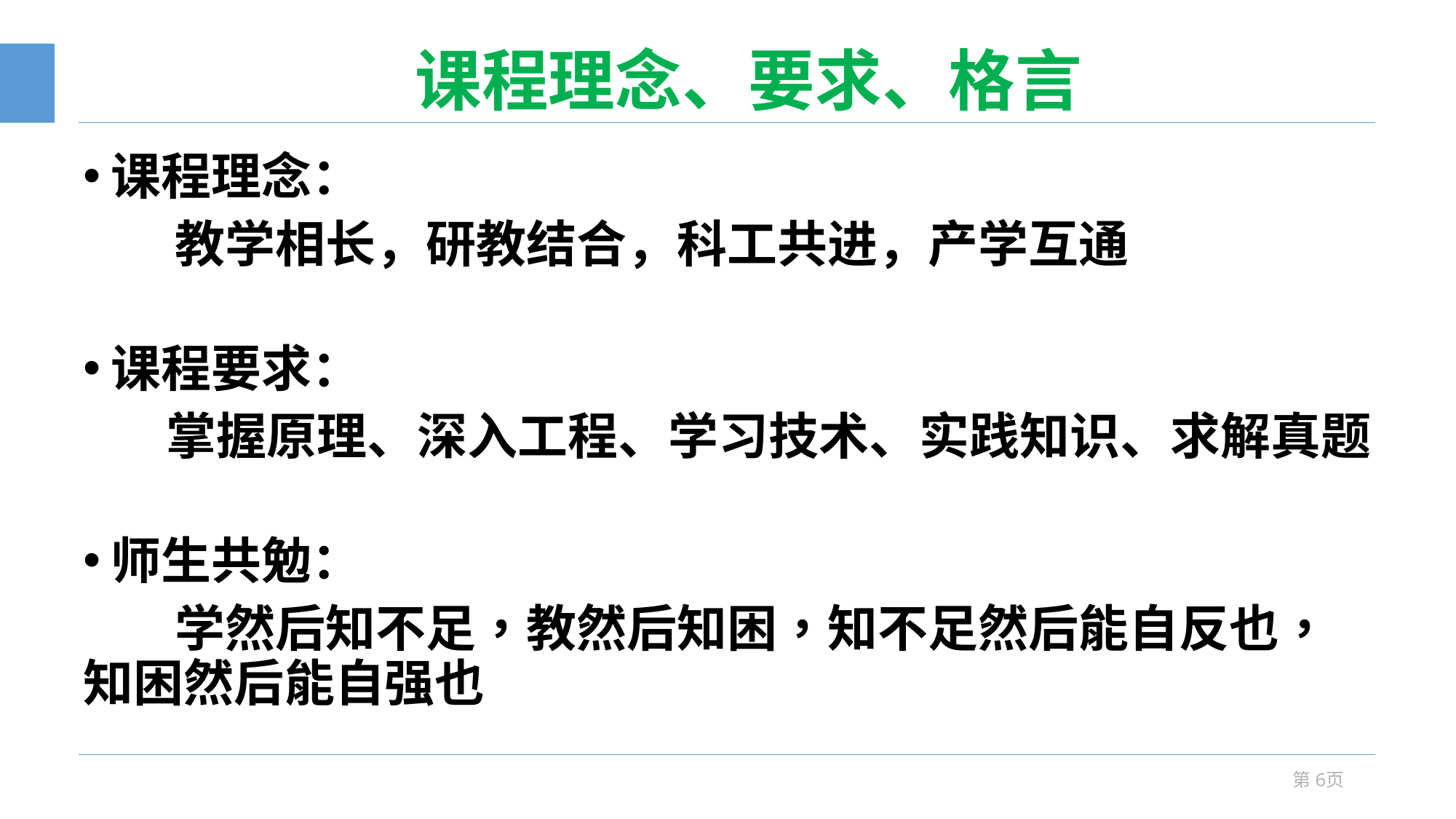

# 课程理念、要求、格言
课程理念：
       教学相长，研教结合，科工共进，产学互通

课程要求：
       掌握原理、深入工程、学习技术、实践知识、求解真题

师生共勉：
       学然后知不足，教然后知困，知不足然后能自反也，知困然后能自强也

第6页